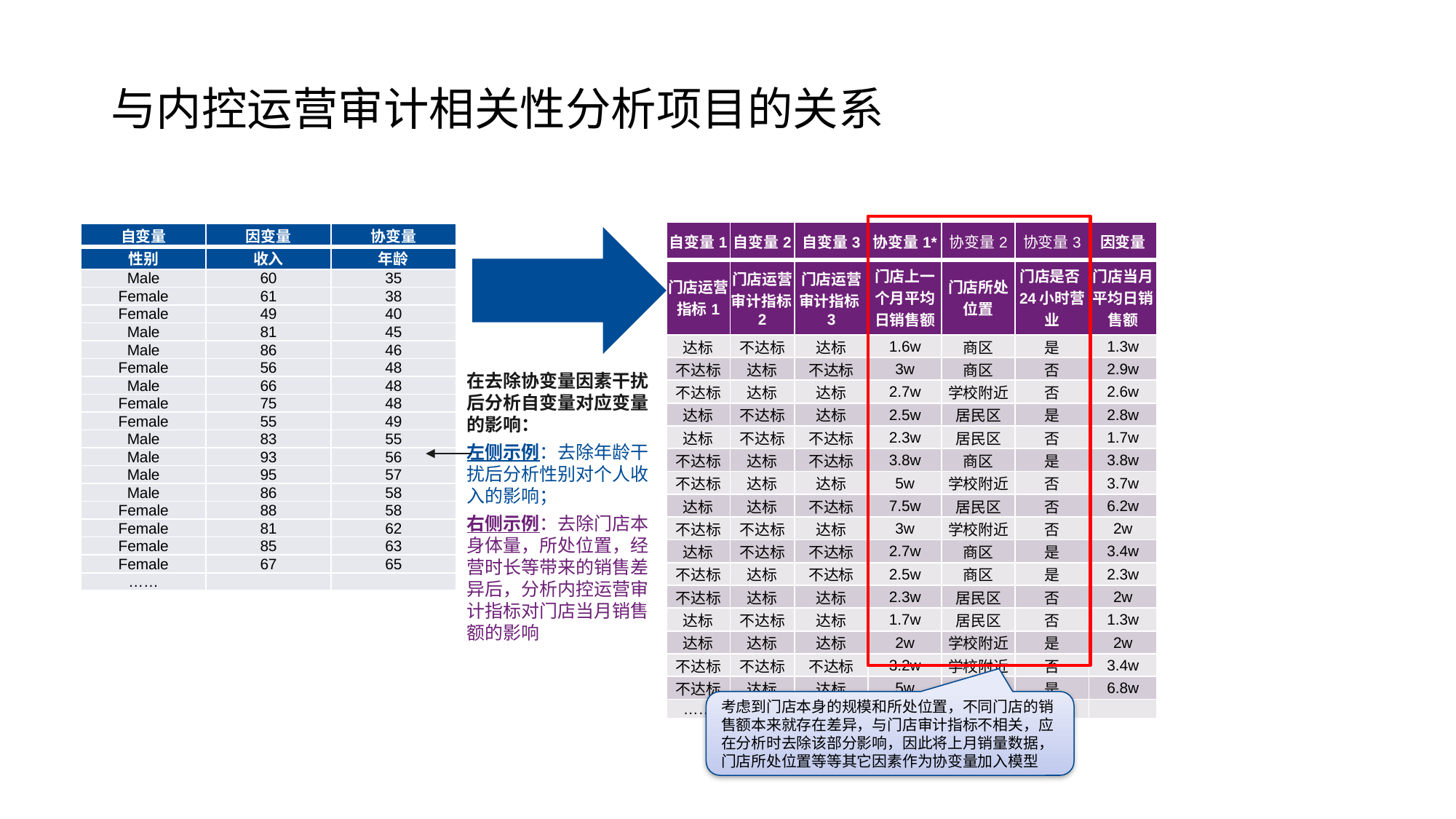

# 与内控运营审计相关性分析项目的关系

| 自变量1 | 自变量2 | 自变量3 | 协变量1\* | 协变量2 | 协变量3 | 因变量 |
| --- | --- | --- | --- | --- | --- | --- |
| 门店运营指标1 | 门店运营审计指标2 | 门店运营审计指标3 | 门店上一个月平均日销售额 | 门店所处位置 | 门店是否24小时营业 | 门店当月平均日销售额 |
| 达标 | 不达标 | 达标 | 1.6w | 商区 | 是 | 1.3w |
| 不达标 | 达标 | 不达标 | 3w | 商区 | 否 | 2.9w |
| 不达标 | 达标 | 达标 | 2.7w | 学校附近 | 否 | 2.6w |
| 达标 | 不达标 | 达标 | 2.5w | 居民区 | 是 | 2.8w |
| 达标 | 不达标 | 不达标 | 2.3w | 居民区 | 否 | 1.7w |
| 不达标 | 达标 | 不达标 | 3.8w | 商区 | 是 | 3.8w |
| 不达标 | 达标 | 达标 | 5w | 学校附近 | 否 | 3.7w |
| 达标 | 达标 | 不达标 | 7.5w | 居民区 | 否 | 6.2w |
| 不达标 | 不达标 | 达标 | 3w | 学校附近 | 否 | 2w |
| 达标 | 不达标 | 不达标 | 2.7w | 商区 | 是 | 3.4w |
| 不达标 | 达标 | 不达标 | 2.5w | 商区 | 是 | 2.3w |
| 不达标 | 达标 | 达标 | 2.3w | 居民区 | 否 | 2w |
| 达标 | 不达标 | 达标 | 1.7w | 居民区 | 否 | 1.3w |
| 达标 | 达标 | 达标 | 2w | 学校附近 | 是 | 2w |
| 不达标 | 不达标 | 不达标 | 3.2w | 学校附近 | 否 | 3.4w |
| 不达标 | 达标 | 达标 | 5w | 商区 | 是 | 6.8w |
| …… |  |  |  |  |  |  |
| 自变量 | 因变量 | 协变量 |
| --- | --- | --- |
| 性别 | 收入 | 年龄 |
| Male | 60 | 35 |
| Female | 61 | 38 |
| Female | 49 | 40 |
| Male | 81 | 45 |
| Male | 86 | 46 |
| Female | 56 | 48 |
| Male | 66 | 48 |
| Female | 75 | 48 |
| Female | 55 | 49 |
| Male | 83 | 55 |
| Male | 93 | 56 |
| Male | 95 | 57 |
| Male | 86 | 58 |
| Female | 88 | 58 |
| Female | 81 | 62 |
| Female | 85 | 63 |
| Female | 67 | 65 |
| …… |  |  |

在去除协变量因素干扰后分析自变量对应变量的影响：
左侧示例：去除年龄干扰后分析性别对个人收入的影响；
右侧示例：去除门店本身体量，所处位置，经营时长等带来的销售差异后，分析内控运营审计指标对门店当月销售额的影响
考虑到门店本身的规模和所处位置，不同门店的销售额本来就存在差异，与门店审计指标不相关，应在分析时去除该部分影响，因此将上月销量数据，门店所处位置等等其它因素作为协变量加入模型